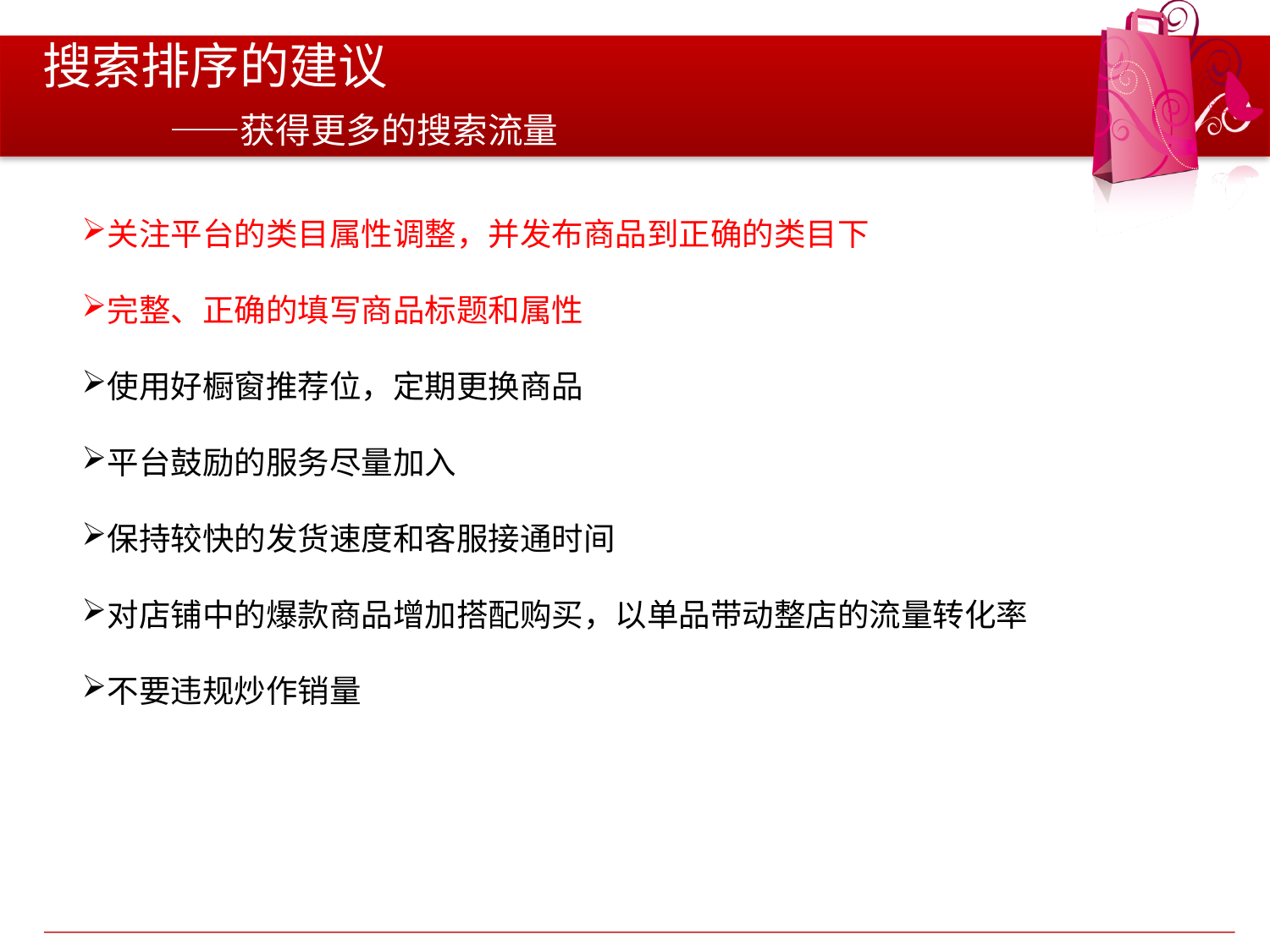

# 搜索排序的建议 ——获得更多的搜索流量
关注平台的类目属性调整，并发布商品到正确的类目下

完整、正确的填写商品标题和属性

使用好橱窗推荐位，定期更换商品

平台鼓励的服务尽量加入

保持较快的发货速度和客服接通时间

对店铺中的爆款商品增加搭配购买，以单品带动整店的流量转化率

不要违规炒作销量